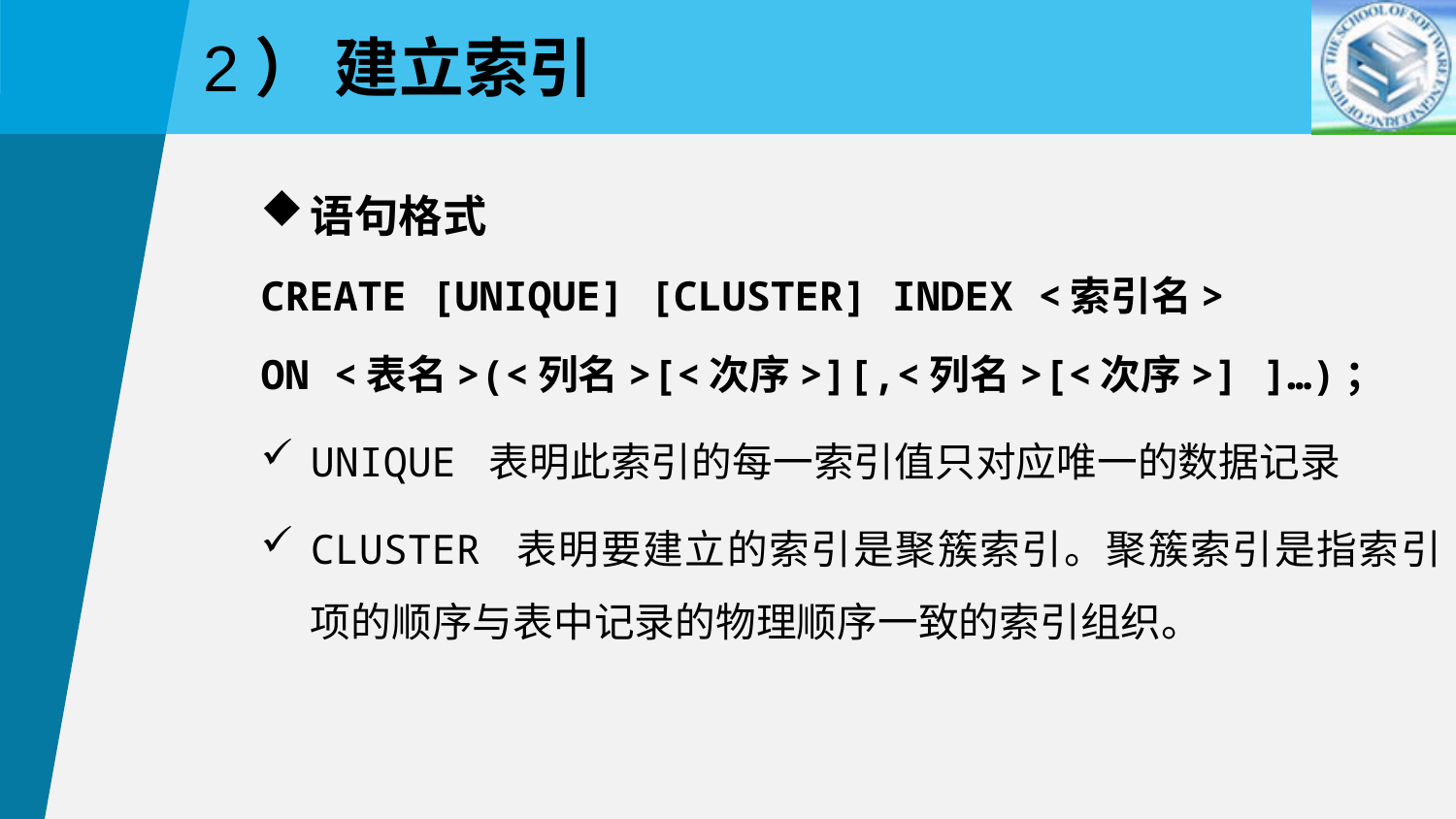

2） 建立索引
语句格式
CREATE [UNIQUE] [CLUSTER] INDEX <索引名>
ON <表名>(<列名>[<次序>][,<列名>[<次序>] ]…)；
UNIQUE 表明此索引的每一索引值只对应唯一的数据记录
CLUSTER 表明要建立的索引是聚簇索引。聚簇索引是指索引项的顺序与表中记录的物理顺序一致的索引组织。